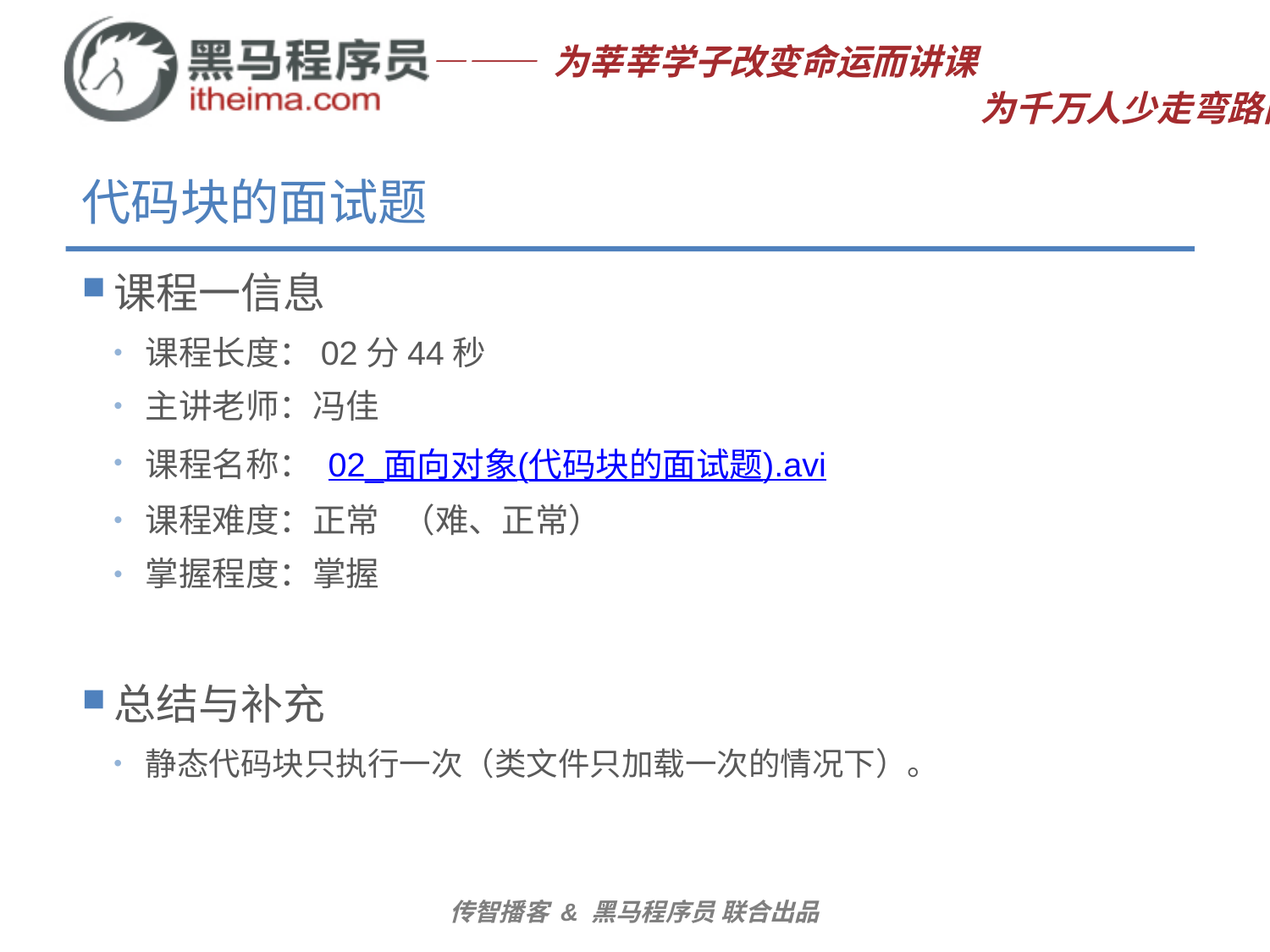

# 代码块的面试题
课程一信息
课程长度：02分44秒
主讲老师：冯佳
课程名称： 02_面向对象(代码块的面试题).avi
课程难度：正常   （难、正常）
掌握程度：掌握

总结与补充
静态代码块只执行一次（类文件只加载一次的情况下）。